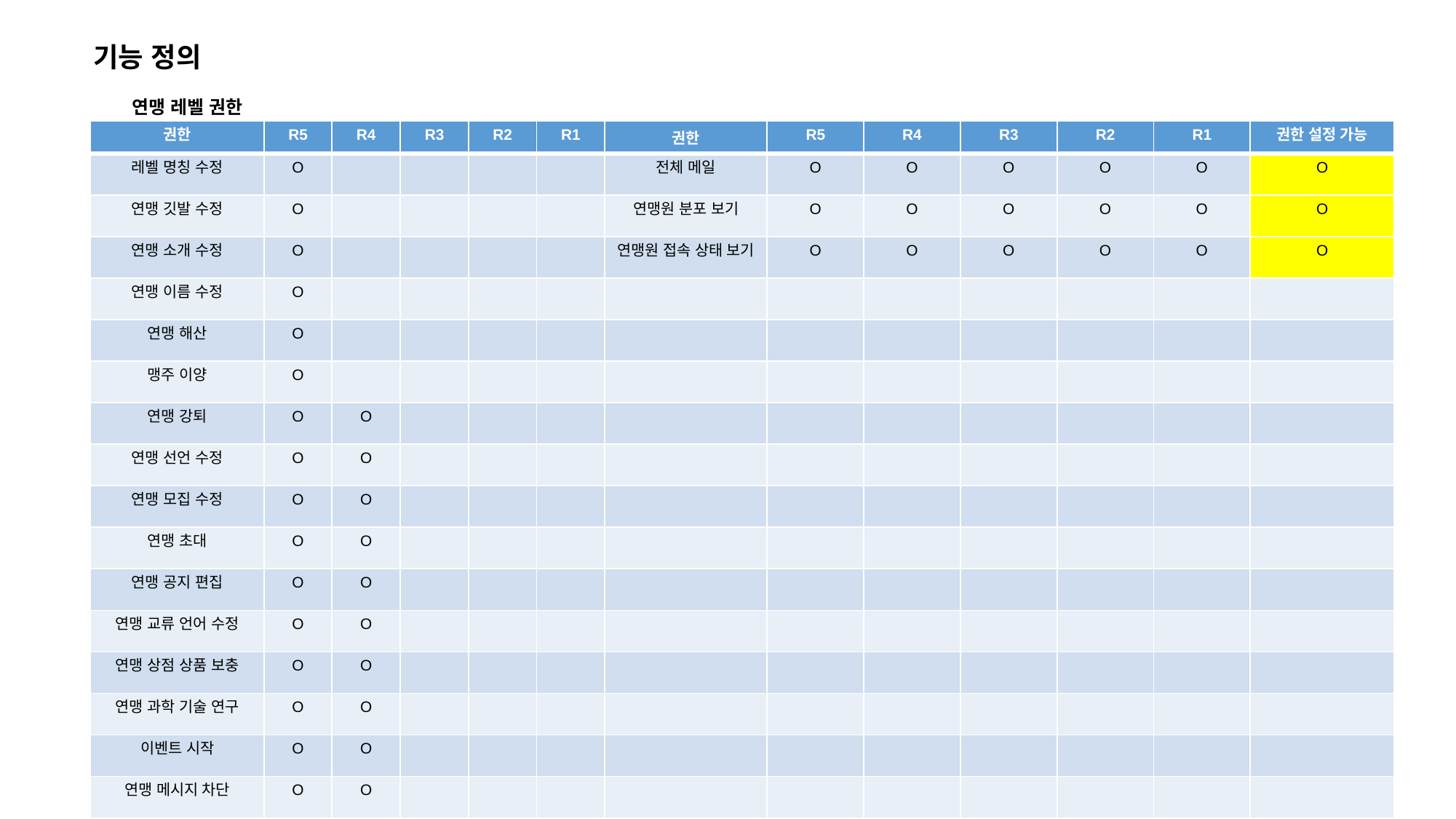

기능 정의
연맹 레벨 권한
| 권한 | R5 | R4 | R3 | R2 | R1 | 권한 | R5 | R4 | R3 | R2 | R1 | 권한 설정 가능 |
| --- | --- | --- | --- | --- | --- | --- | --- | --- | --- | --- | --- | --- |
| 레벨 명칭 수정 | O |  |  |  |  | 전체 메일 | O | O | O | O | O | O |
| 연맹 깃발 수정 | O |  |  |  |  | 연맹원 분포 보기 | O | O | O | O | O | O |
| 연맹 소개 수정 | O |  |  |  |  | 연맹원 접속 상태 보기 | O | O | O | O | O | O |
| 연맹 이름 수정 | O |  |  |  |  |  |  |  |  |  |  |  |
| 연맹 해산 | O |  |  |  |  |  |  |  |  |  |  |  |
| 맹주 이양 | O |  |  |  |  |  |  |  |  |  |  |  |
| 연맹 강퇴 | O | O |  |  |  |  |  |  |  |  |  |  |
| 연맹 선언 수정 | O | O |  |  |  |  |  |  |  |  |  |  |
| 연맹 모집 수정 | O | O |  |  |  |  |  |  |  |  |  |  |
| 연맹 초대 | O | O |  |  |  |  |  |  |  |  |  |  |
| 연맹 공지 편집 | O | O |  |  |  |  |  |  |  |  |  |  |
| 연맹 교류 언어 수정 | O | O |  |  |  |  |  |  |  |  |  |  |
| 연맹 상점 상품 보충 | O | O |  |  |  |  |  |  |  |  |  |  |
| 연맹 과학 기술 연구 | O | O |  |  |  |  |  |  |  |  |  |  |
| 이벤트 시작 | O | O |  |  |  |  |  |  |  |  |  |  |
| 연맹 메시지 차단 | O | O |  |  |  |  |  |  |  |  |  |  |
| 연맹원 레벨 상승 | O | O | O |  |  |  |  |  |  |  |  |  |
| 연맹원 레벨 강등 | O | O | O |  |  |  |  |  |  |  |  |  |
| 연맹 탈퇴 |  | O | O | O | O |  |  |  |  |  |  |  |
| 권한 상세 보기 | O | O | O | O | O |  |  |  |  |  |  |  |
| 연맹 도움말 | O | O | O | O | O |  |  |  |  |  |  |  |
| 연맹원 보기 | O | O | O | O | O |  |  |  |  |  |  |  |